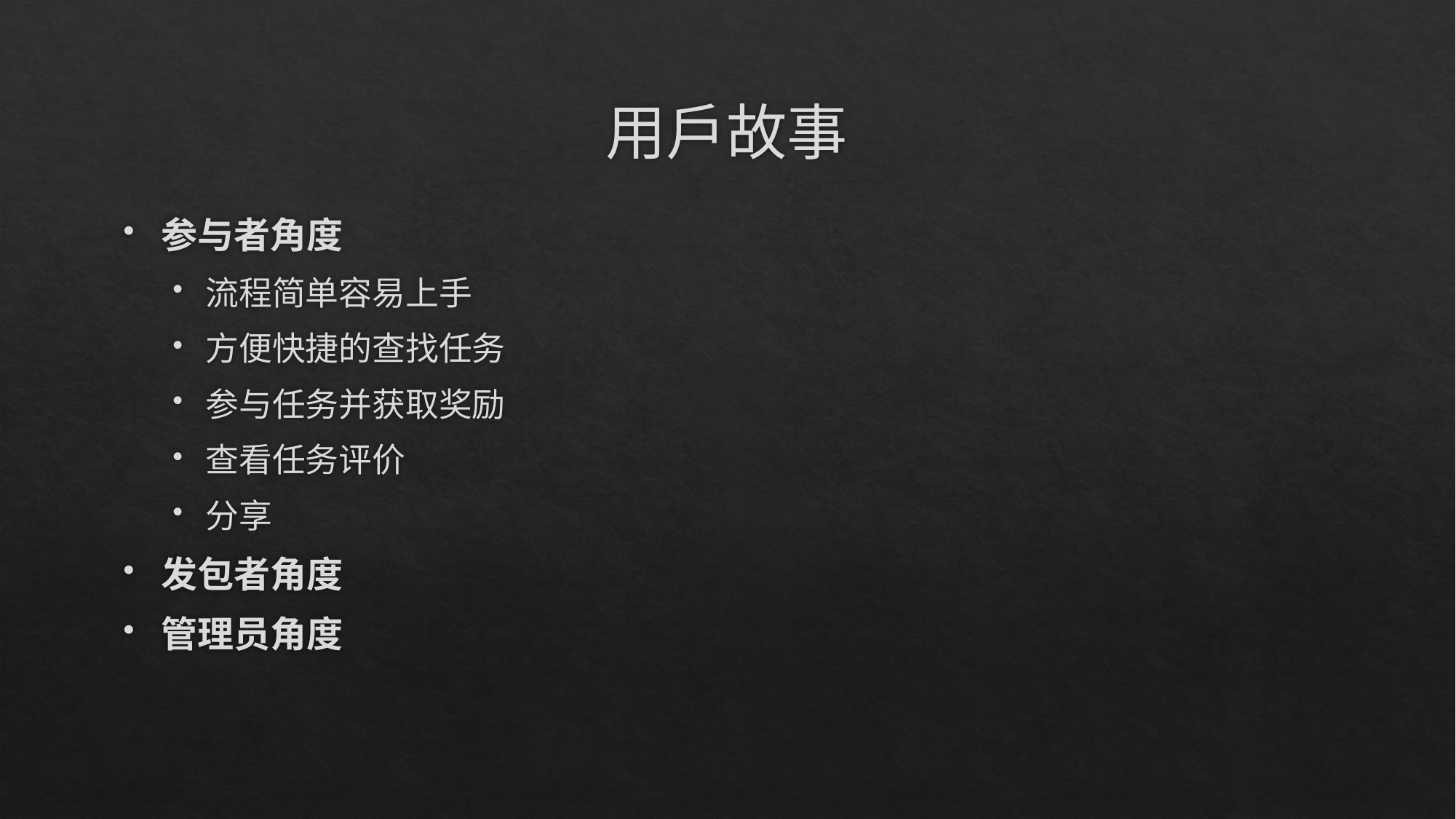

# 用户故事
参与者角度
流程简单容易上手
方便快捷的查找任务
参与任务并获取奖励
查看任务评价
分享
发包者角度
管理员角度